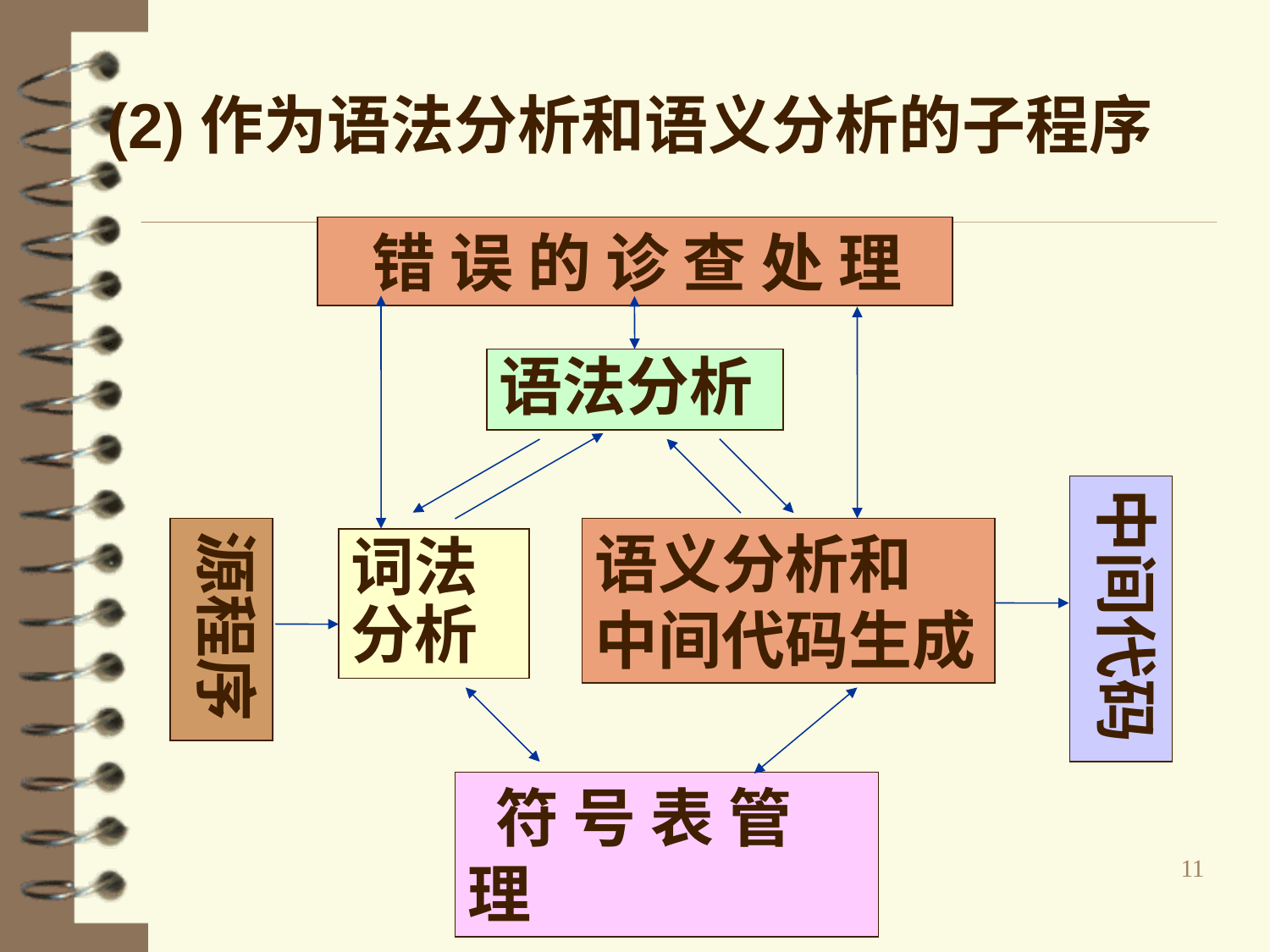

(2)作为语法分析和语义分析的子程序
  错 误 的 诊 查 处 理

语法分析

中间代码
源程序
语义分析和
中间代码生成
词法
分析

 符 号 表 管 理
11